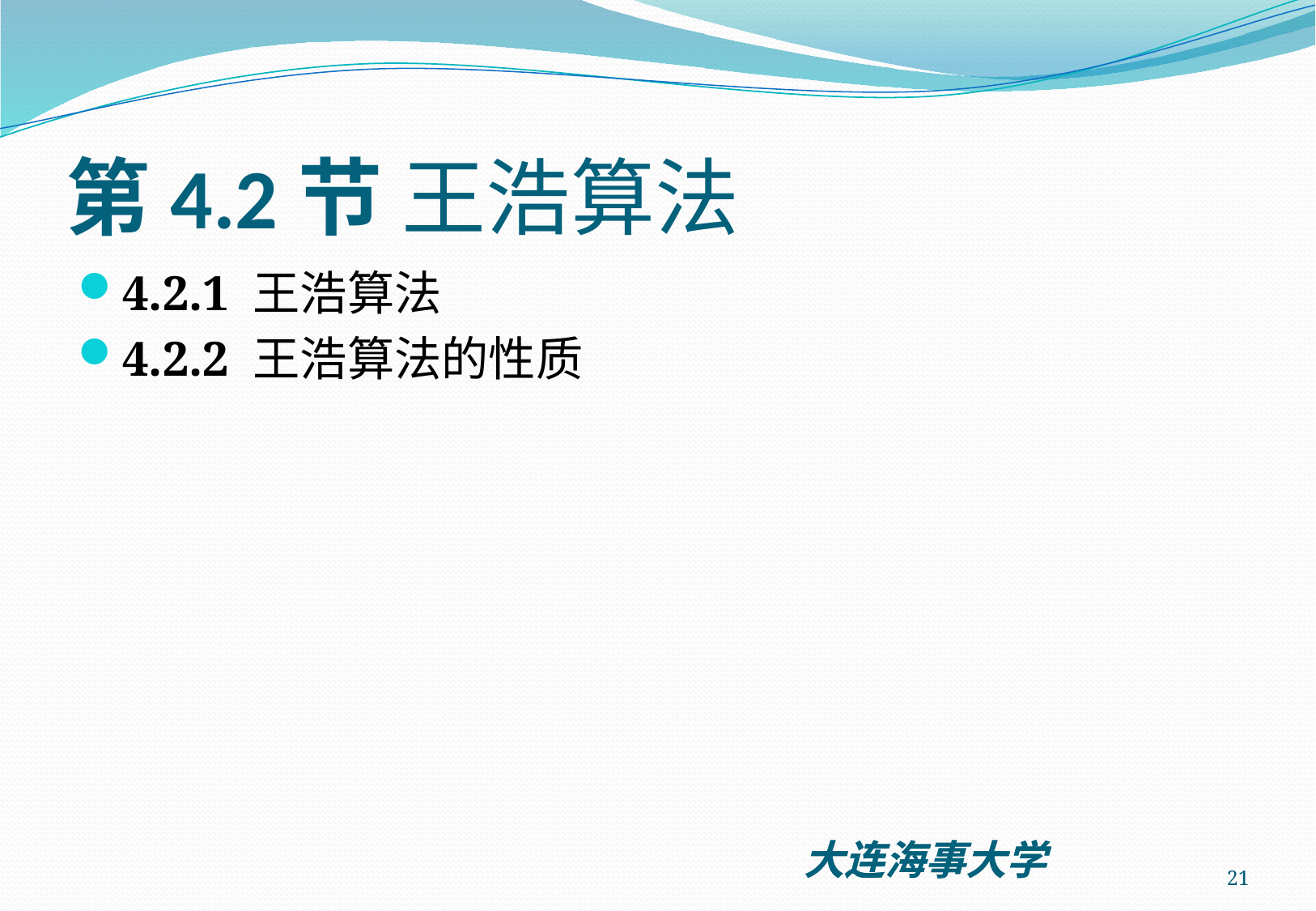

# 第4.2节 王浩算法
4.2.1 王浩算法
4.2.2 王浩算法的性质

21